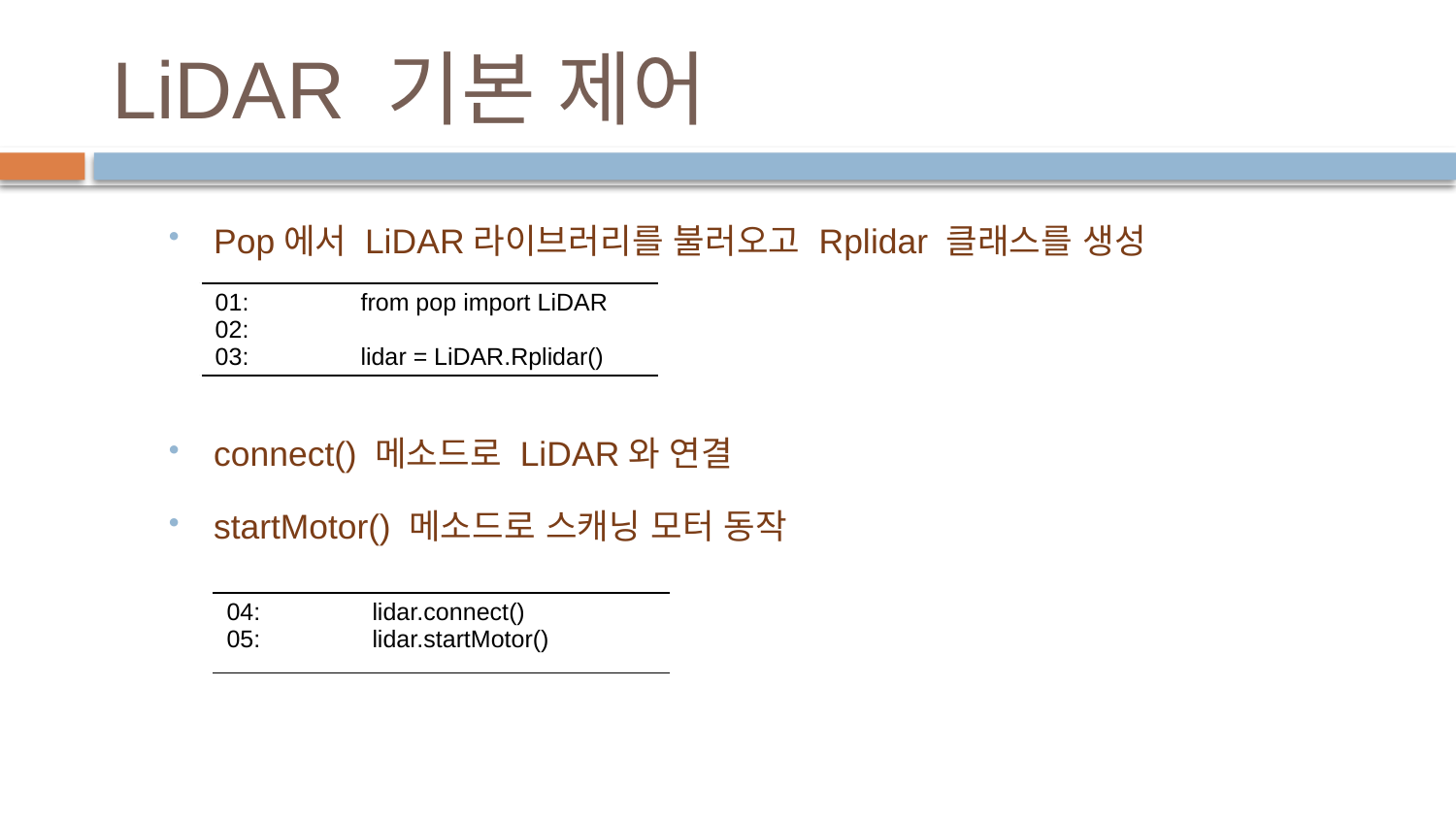

# LiDAR 기본 제어
Pop에서 LiDAR라이브러리를 불러오고 Rplidar 클래스를 생성

connect() 메소드로 LiDAR와 연결
startMotor() 메소드로 스캐닝 모터 동작
| 01: from pop import LiDAR 02: 03: lidar = LiDAR.Rplidar() |
| --- |
| 04: lidar.connect() 05: lidar.startMotor() |
| --- |